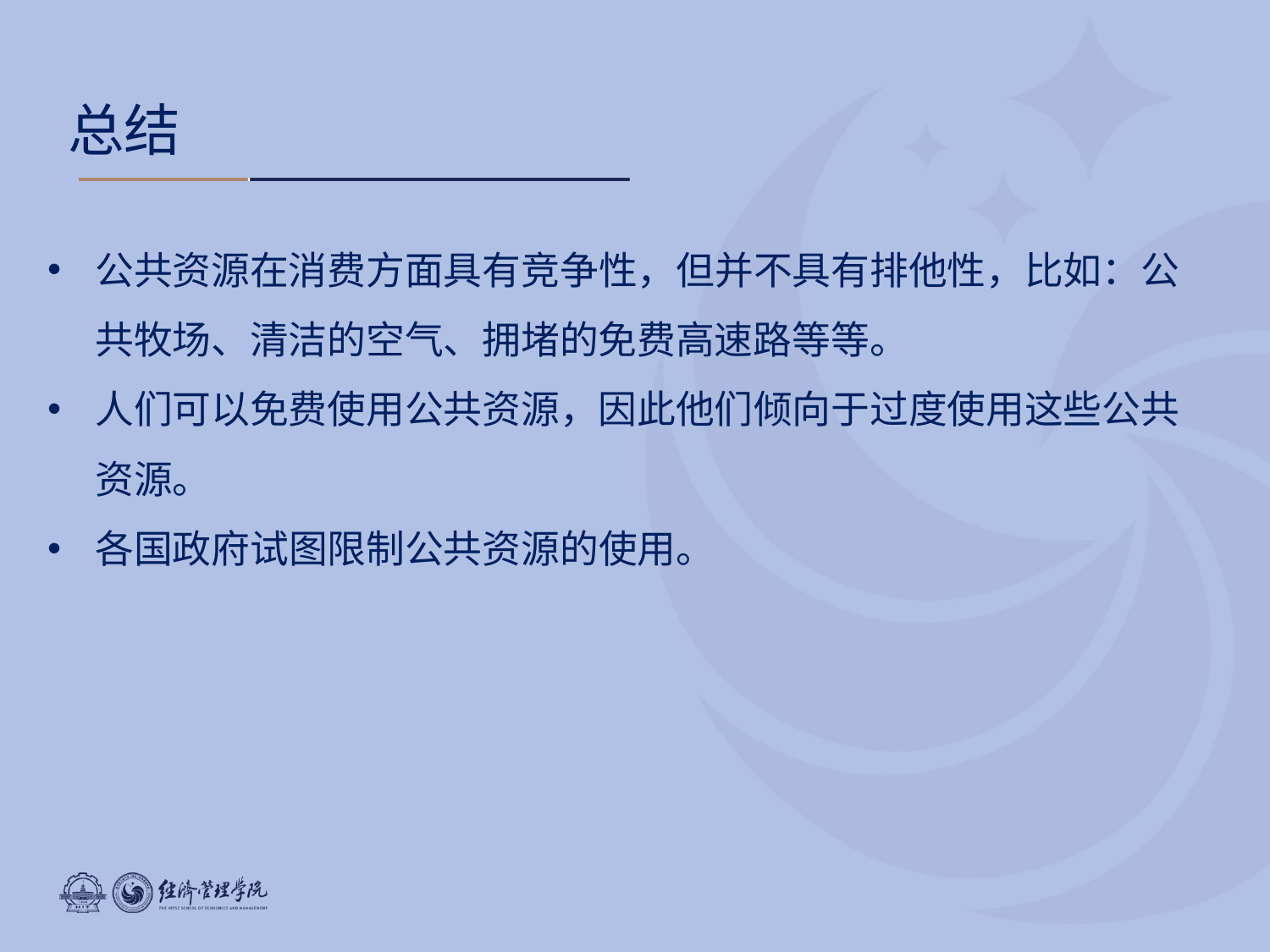

# 总结
公共资源在消费方面具有竞争性，但并不具有排他性，比如：公共牧场、清洁的空气、拥堵的免费高速路等等。
人们可以免费使用公共资源，因此他们倾向于过度使用这些公共资源。
各国政府试图限制公共资源的使用。